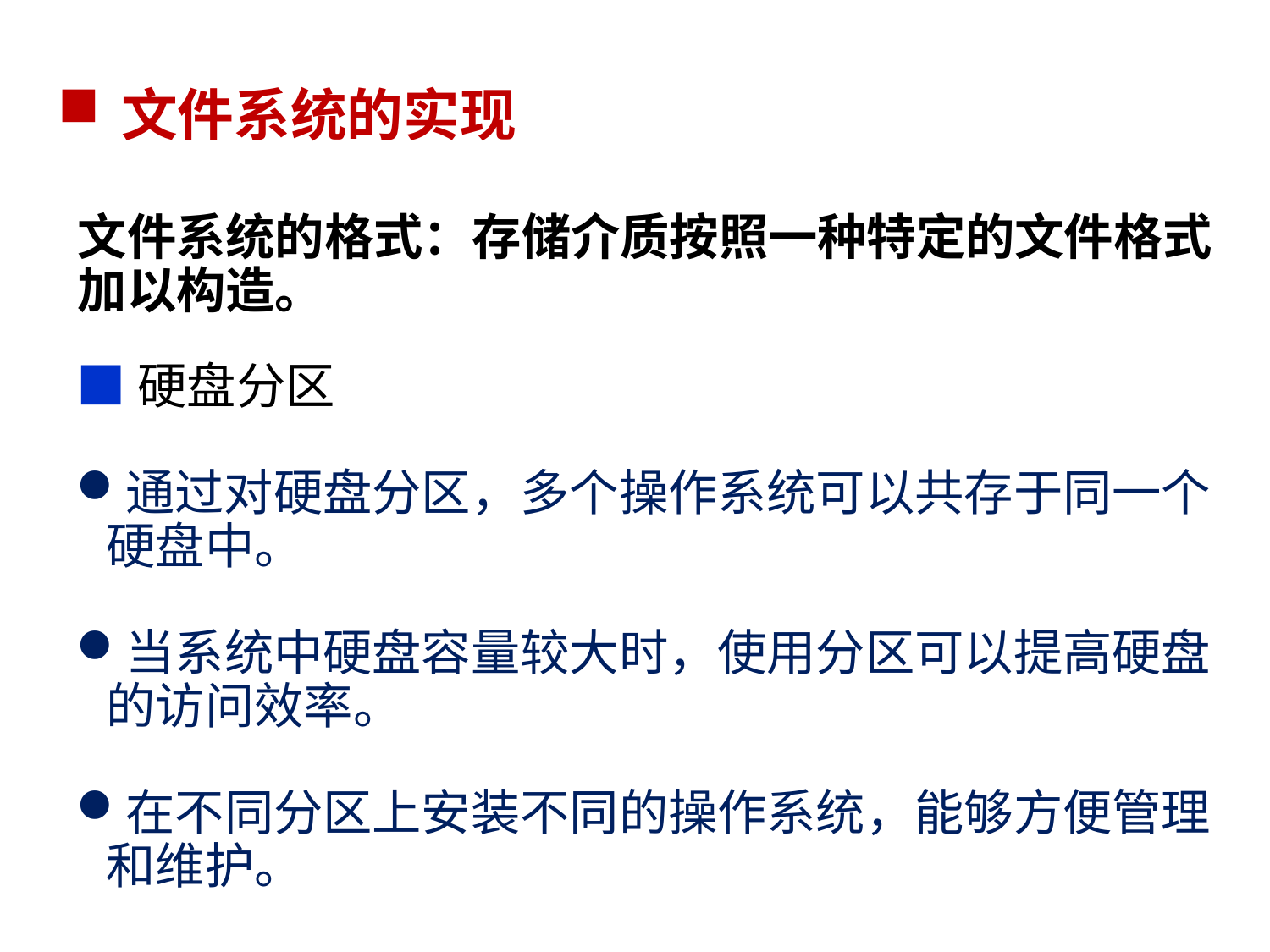

# 文件系统的实现
文件系统的格式：存储介质按照一种特定的文件格式加以构造。

■硬盘分区

通过对硬盘分区，多个操作系统可以共存于同一个硬盘中。

当系统中硬盘容量较大时，使用分区可以提高硬盘的访问效率。

在不同分区上安装不同的操作系统，能够方便管理和维护。